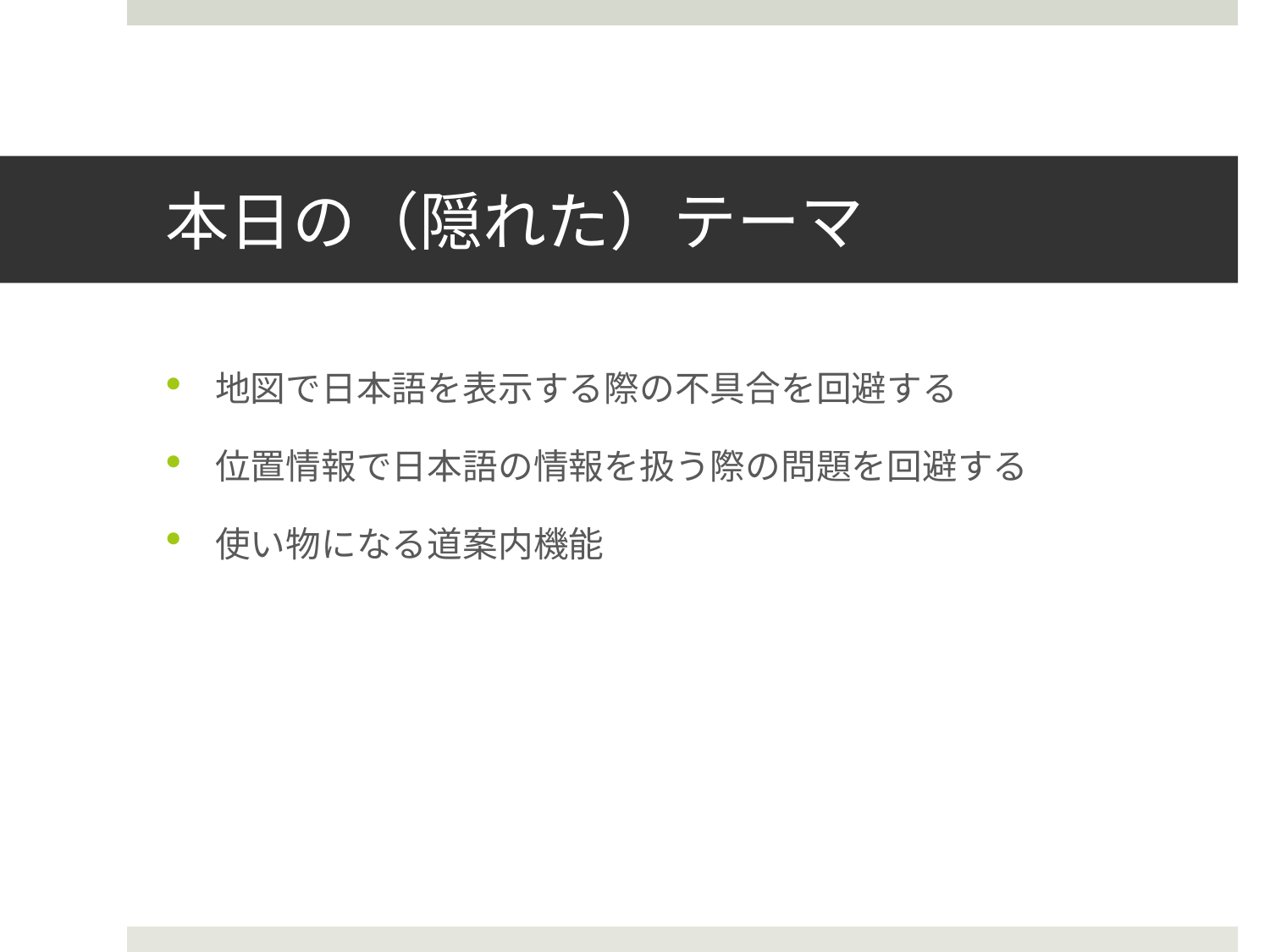

# 本日の（隠れた）テーマ
地図で日本語を表示する際の不具合を回避する
位置情報で日本語の情報を扱う際の問題を回避する
使い物になる道案内機能